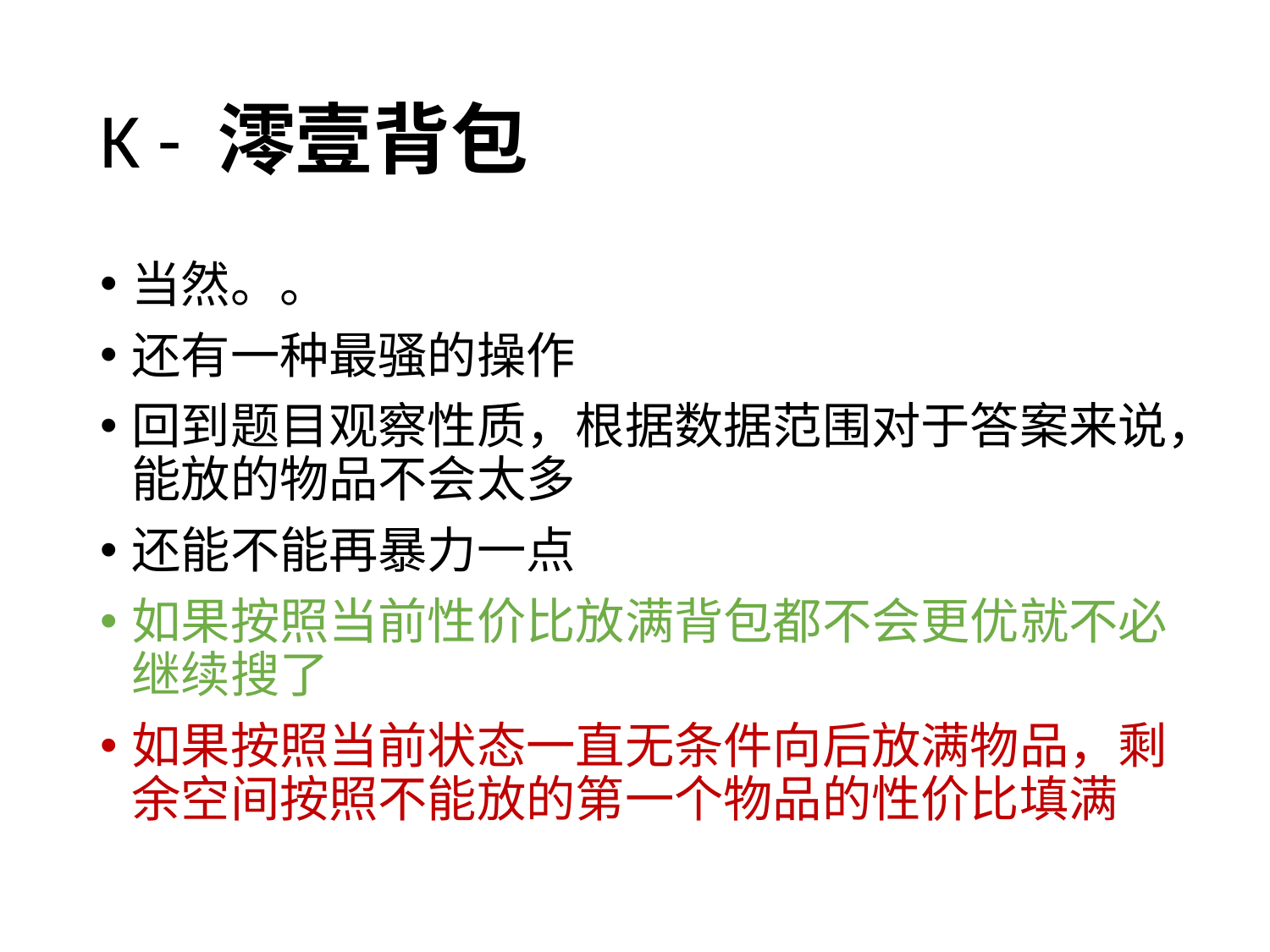

# K - 澪壹背包
当然。。
还有一种最骚的操作
回到题目观察性质，根据数据范围对于答案来说，能放的物品不会太多
还能不能再暴力一点
如果按照当前性价比放满背包都不会更优就不必继续搜了
如果按照当前状态一直无条件向后放满物品，剩余空间按照不能放的第一个物品的性价比填满